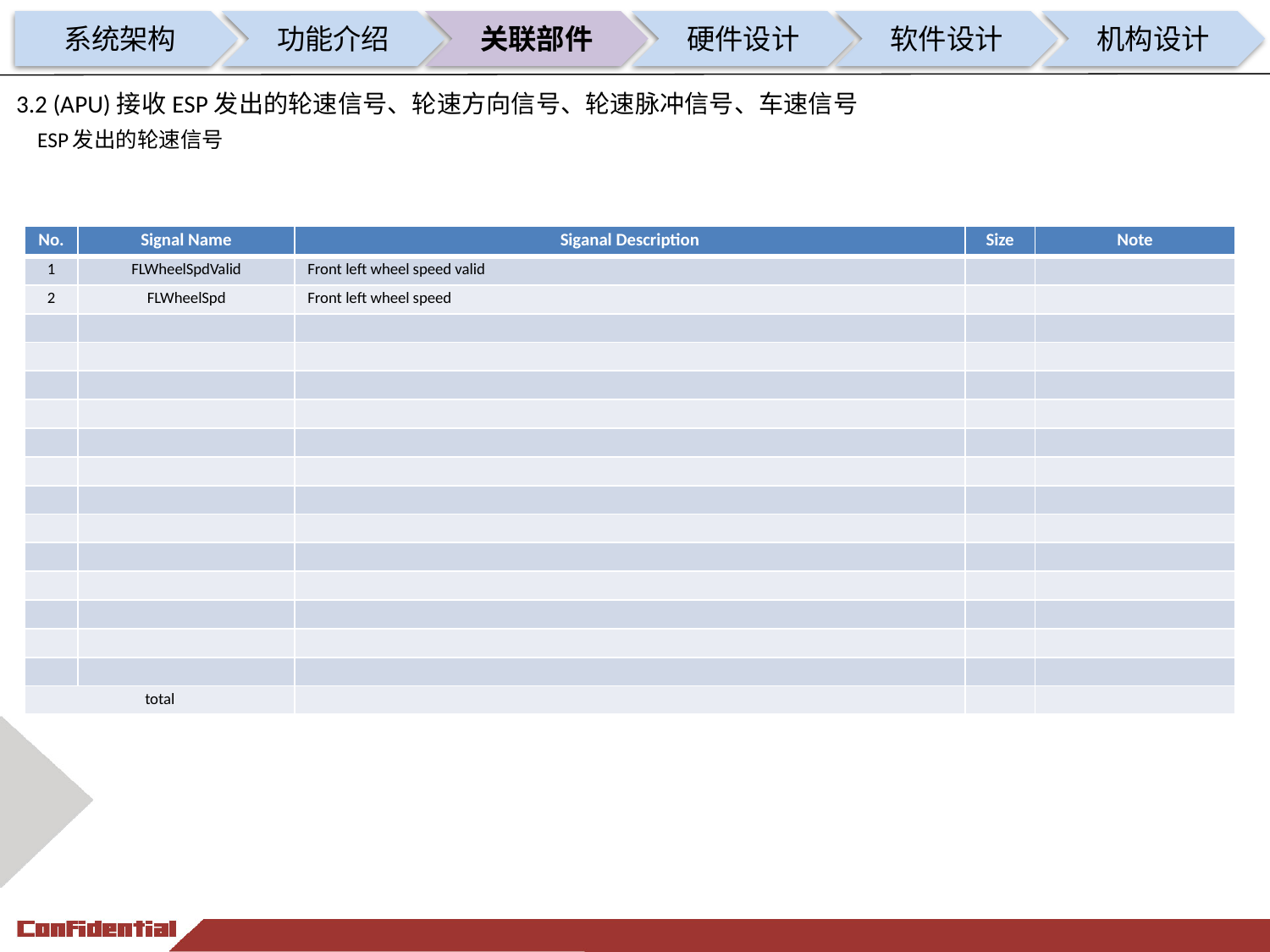

系统架构
功能介绍
关联部件
硬件设计
软件设计
机构设计
3.2 (APU)接收ESP发出的轮速信号、轮速方向信号、轮速脉冲信号、车速信号
ESP发出的轮速信号
| No. | Signal Name | Siganal Description | Size | Note |
| --- | --- | --- | --- | --- |
| 1 | FLWheelSpdValid | Front left wheel speed valid |  |  |
| 2 | FLWheelSpd | Front left wheel speed |  |  |
|  |  |  |  |  |
|  |  |  |  |  |
|  |  |  |  |  |
|  |  |  |  |  |
|  |  |  |  |  |
|  |  |  |  |  |
|  |  |  |  |  |
|  |  |  |  |  |
|  |  |  |  |  |
|  |  |  |  |  |
|  |  |  |  |  |
|  |  |  |  |  |
|  |  |  |  |  |
| total |  |  |  |  |